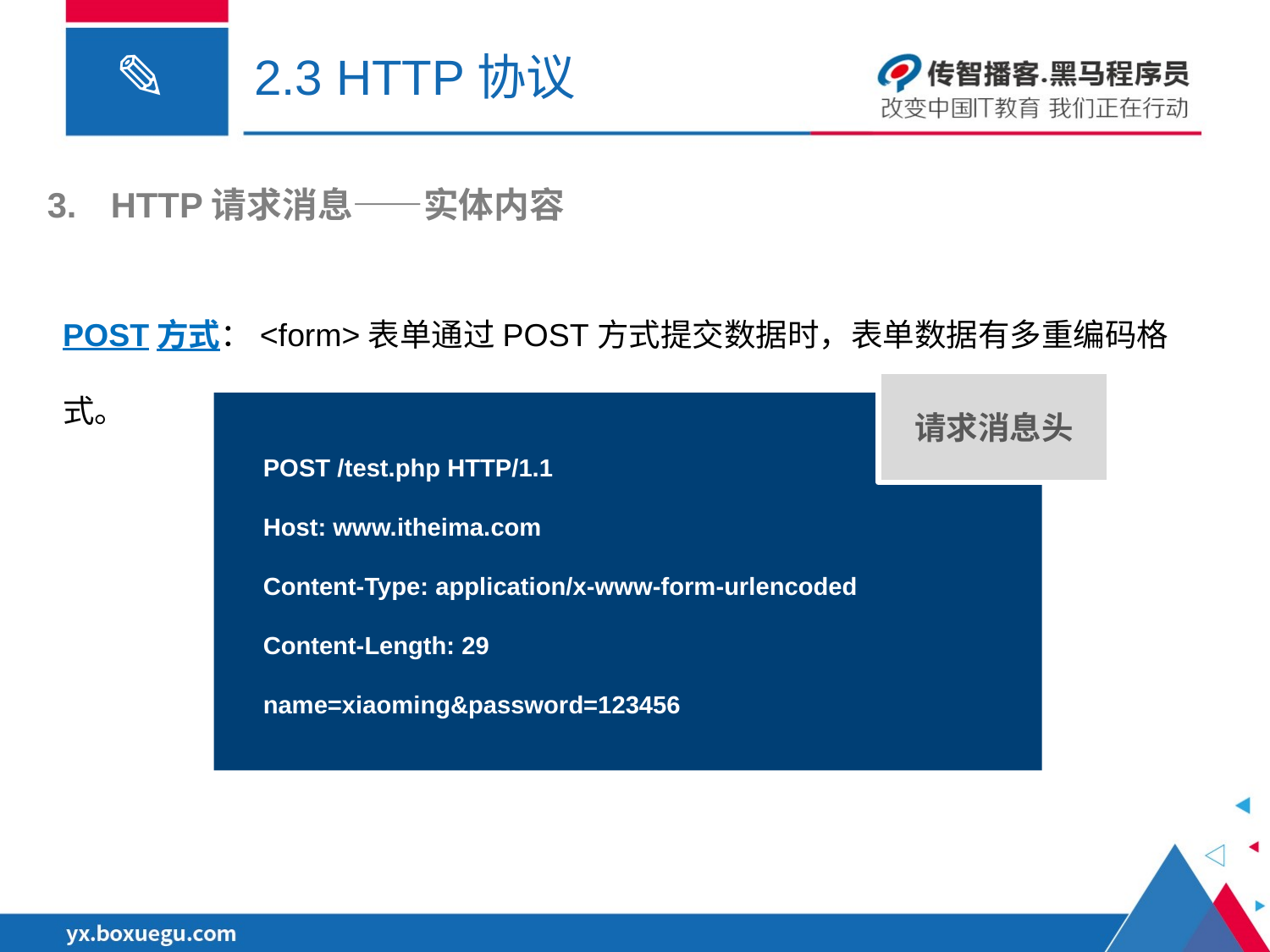

# 2.3 HTTP协议
HTTP请求消息——实体内容
POST方式：<form>表单通过POST方式提交数据时，表单数据有多重编码格式。
请求消息头

POST /test.php HTTP/1.1
Host: www.itheima.com
Content-Type: application/x-www-form-urlencoded
Content-Length: 29
name=xiaoming&password=123456